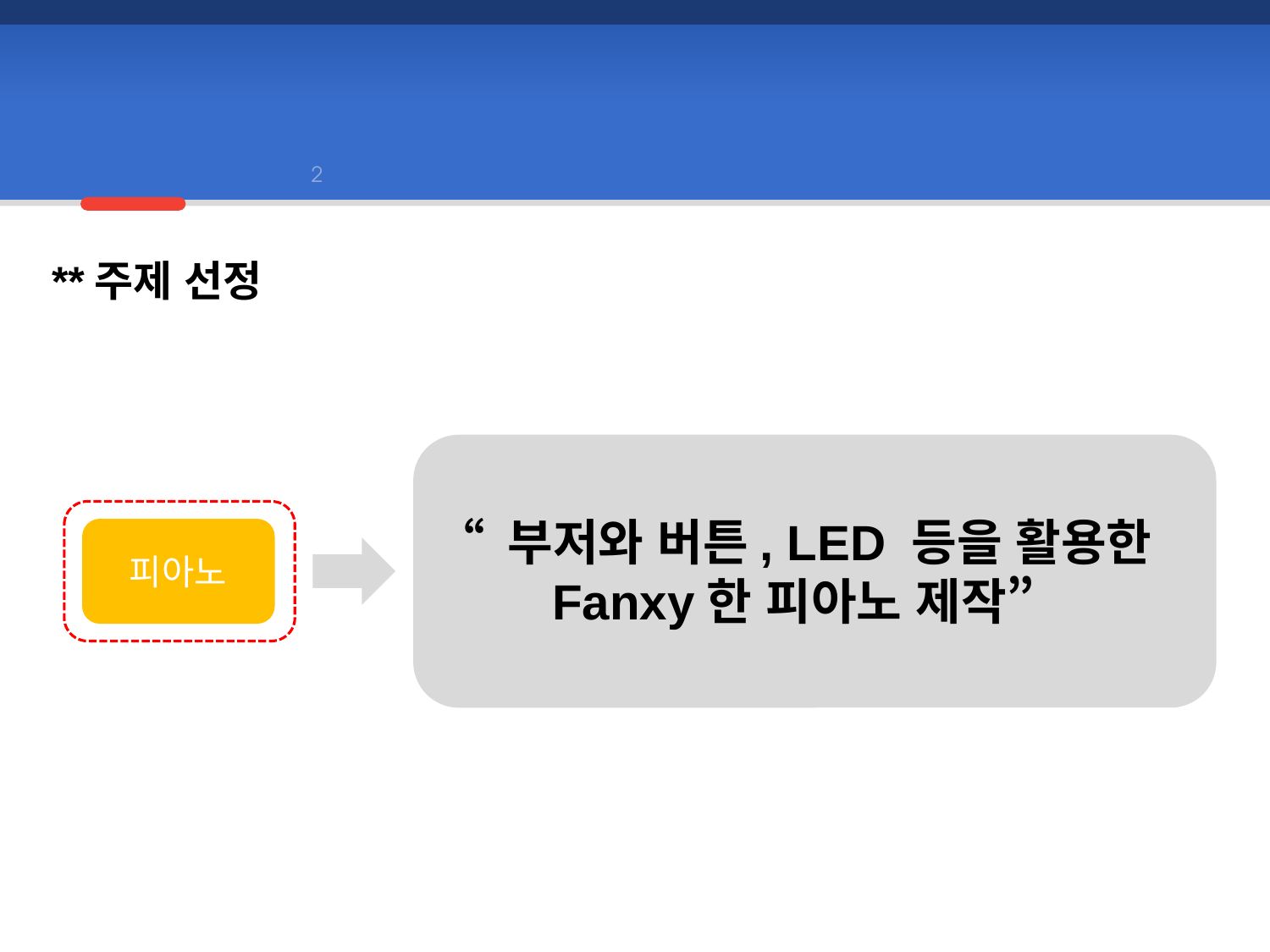

주제 제안
2
1
3

**주제 선정

“ 부저와 버튼, LED 등을 활용한 Fanxy한 피아노 제작”
피아노